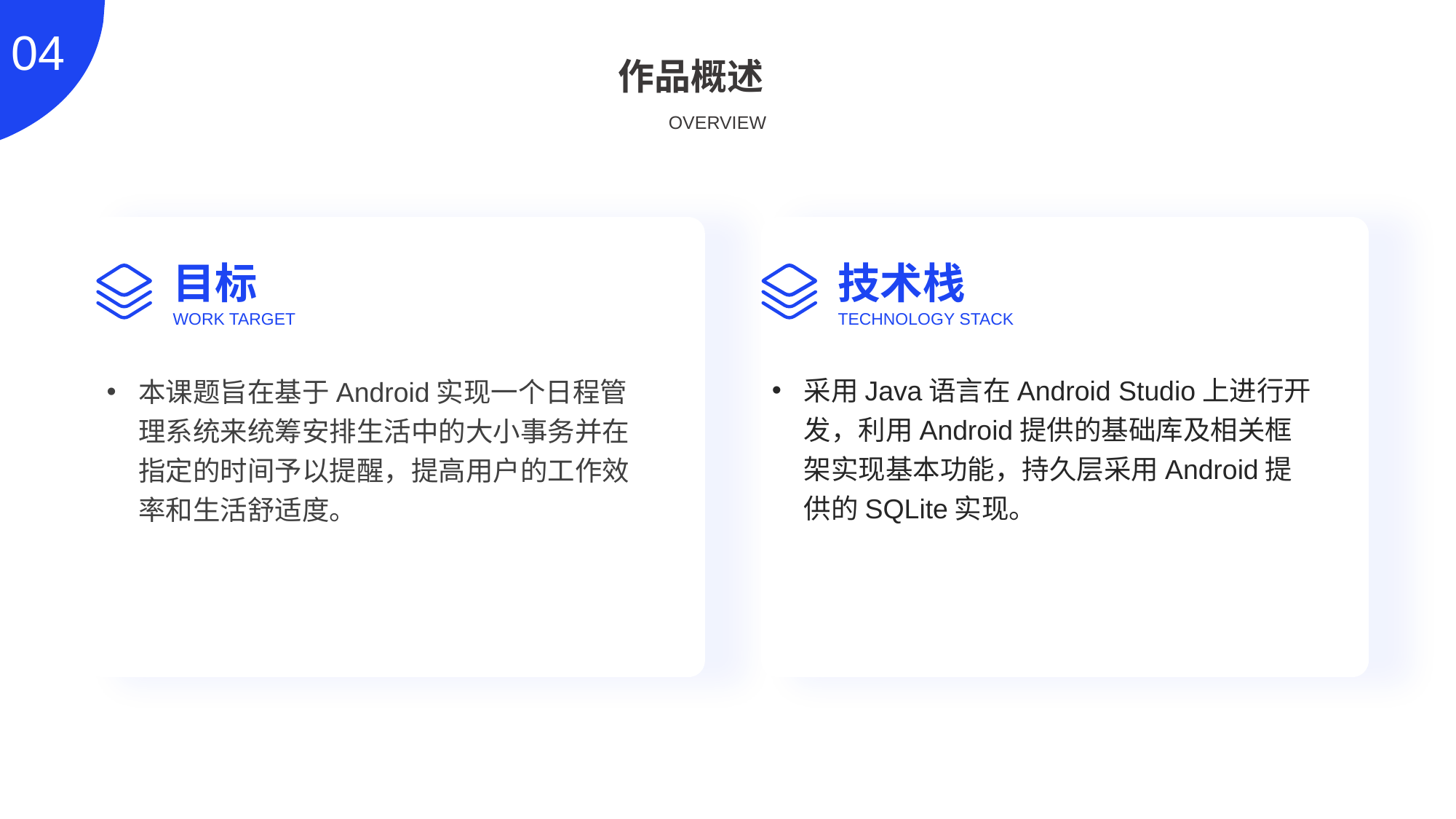

04
作品概述
OVERVIEW

目标
技术栈

WORK TARGET
TECHNOLOGY STACK
采用Java语言在Android Studio上进行开发，利用Android提供的基础库及相关框架实现基本功能，持久层采用Android提供的SQLite实现。
本课题旨在基于Android实现一个日程管理系统来统筹安排生活中的大小事务并在指定的时间予以提醒，提高用户的工作效率和生活舒适度。